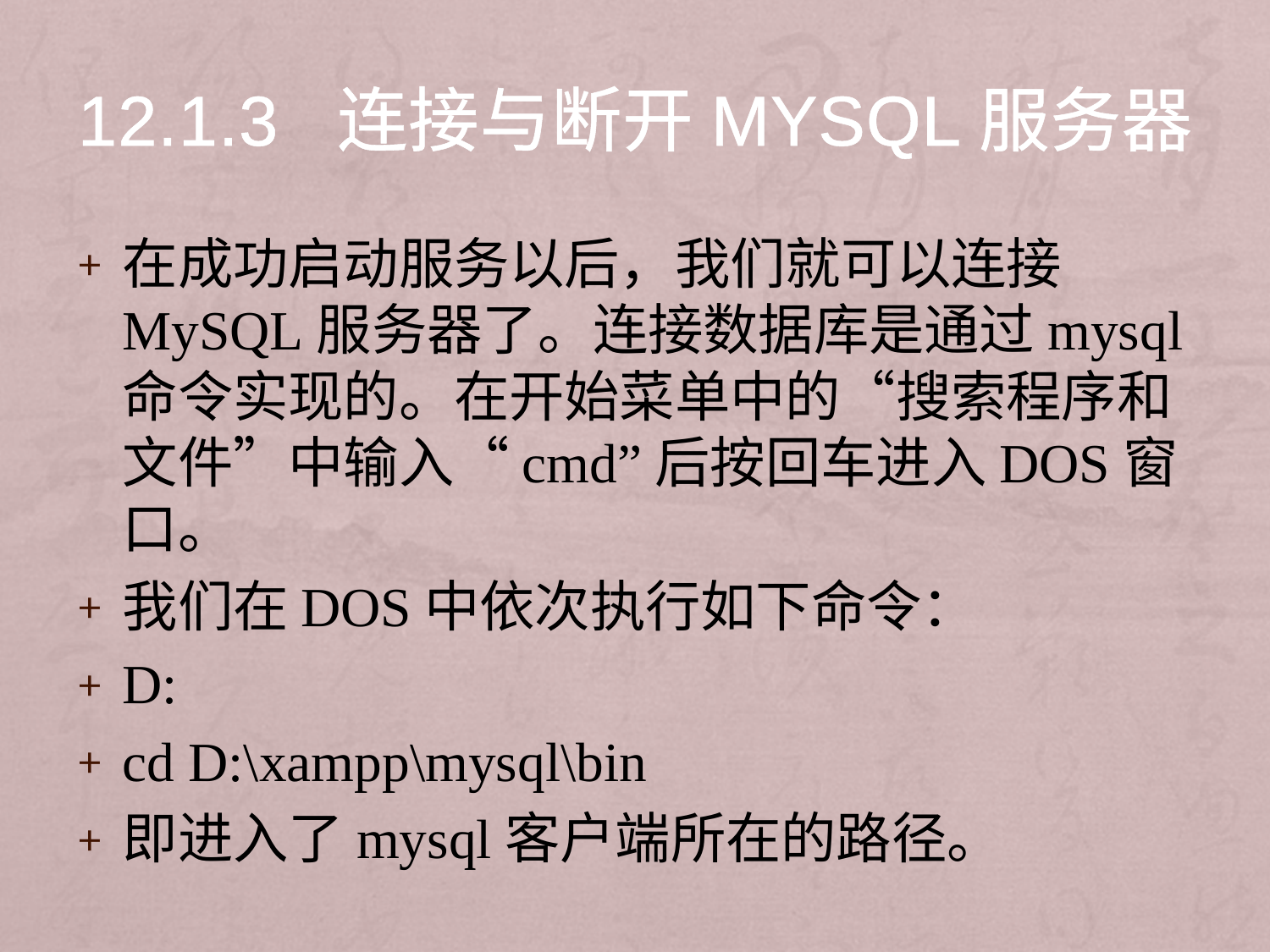

# 12.1.3  连接与断开MySQL服务器
在成功启动服务以后，我们就可以连接MySQL服务器了。连接数据库是通过mysql命令实现的。在开始菜单中的“搜索程序和文件”中输入“cmd”后按回车进入DOS窗口。
我们在DOS中依次执行如下命令：
D:
cd D:\xampp\mysql\bin
即进入了mysql客户端所在的路径。